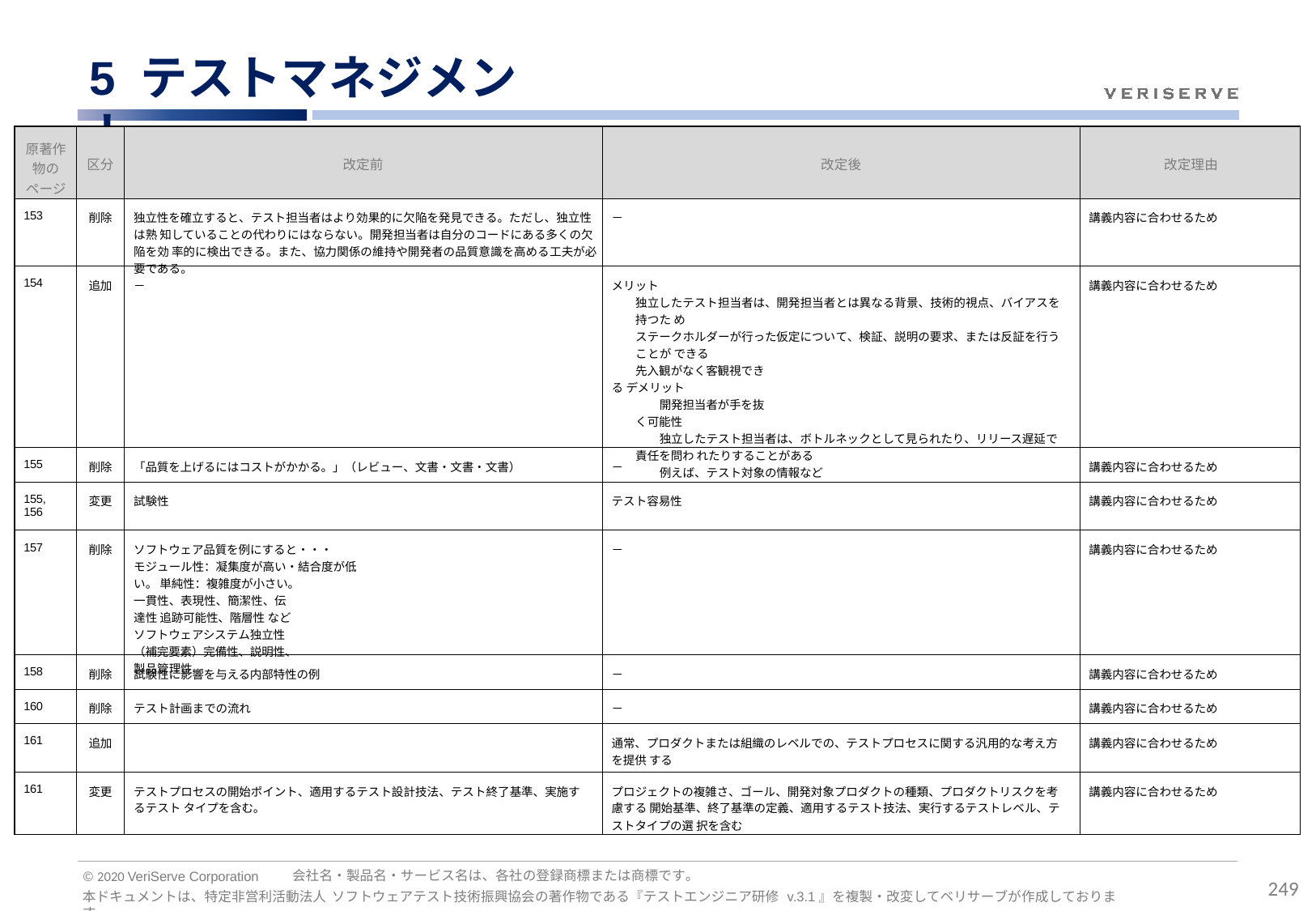

# 5 テストマネジメント

| 原著作 物の ページ | 区分 | 改定前 | 改定後 | 改定理由 |
| --- | --- | --- | --- | --- |
| 153 | 削除 | 独立性を確立すると、テスト担当者はより効果的に欠陥を発見できる。ただし、独立性は熟 知していることの代わりにはならない。開発担当者は自分のコードにある多くの欠陥を効 率的に検出できる。また、協力関係の維持や開発者の品質意識を高める工夫が必要である。 | － | 講義内容に合わせるため |
| 154 | 追加 | － | メリット 独立したテスト担当者は、開発担当者とは異なる背景、技術的視点、バイアスを持つた め ステークホルダーが行った仮定について、検証、説明の要求、または反証を行うことが できる 先入観がなく客観視できる デメリット 開発担当者が手を抜く可能性 独立したテスト担当者は、ボトルネックとして見られたり、リリース遅延で責任を問わ れたりすることがある 例えば、テスト対象の情報など | 講義内容に合わせるため |
| 155 | 削除 | 「品質を上げるにはコストがかかる。」（レビュー、文書・文書・文書） | － | 講義内容に合わせるため |
| 155, 156 | 変更 | 試験性 | テスト容易性 | 講義内容に合わせるため |
| 157 | 削除 | ソフトウェア品質を例にすると・・・ モジュール性：凝集度が高い・結合度が低い。 単純性：複雑度が小さい。 一貫性、表現性、簡潔性、伝達性 追跡可能性、階層性 など ソフトウェアシステム独立性 （補完要素）完備性、説明性、製品管理性 | － | 講義内容に合わせるため |
| 158 | 削除 | 試験性に影響を与える内部特性の例 | － | 講義内容に合わせるため |
| 160 | 削除 | テスト計画までの流れ | － | 講義内容に合わせるため |
| 161 | 追加 |  | 通常、プロダクトまたは組織のレベルでの、テストプロセスに関する汎用的な考え方を提供 する | 講義内容に合わせるため |
| 161 | 変更 | テストプロセスの開始ポイント、適用するテスト設計技法、テスト終了基準、実施するテスト タイプを含む。 | プロジェクトの複雑さ、ゴール、開発対象プロダクトの種類、プロダクトリスクを考慮する 開始基準、終了基準の定義、適用するテスト技法、実行するテストレベル、テストタイプの選 択を含む | 講義内容に合わせるため |
会社名・製品名・サービス名は、各社の登録商標または商標です。
© 2020 VeriServe Corporation
249
本ドキュメントは、特定非営利活動法人 ソフトウェアテスト技術振興協会の著作物である『テストエンジニア研修 v.3.1』を複製・改変してベリサーブが作成しております。